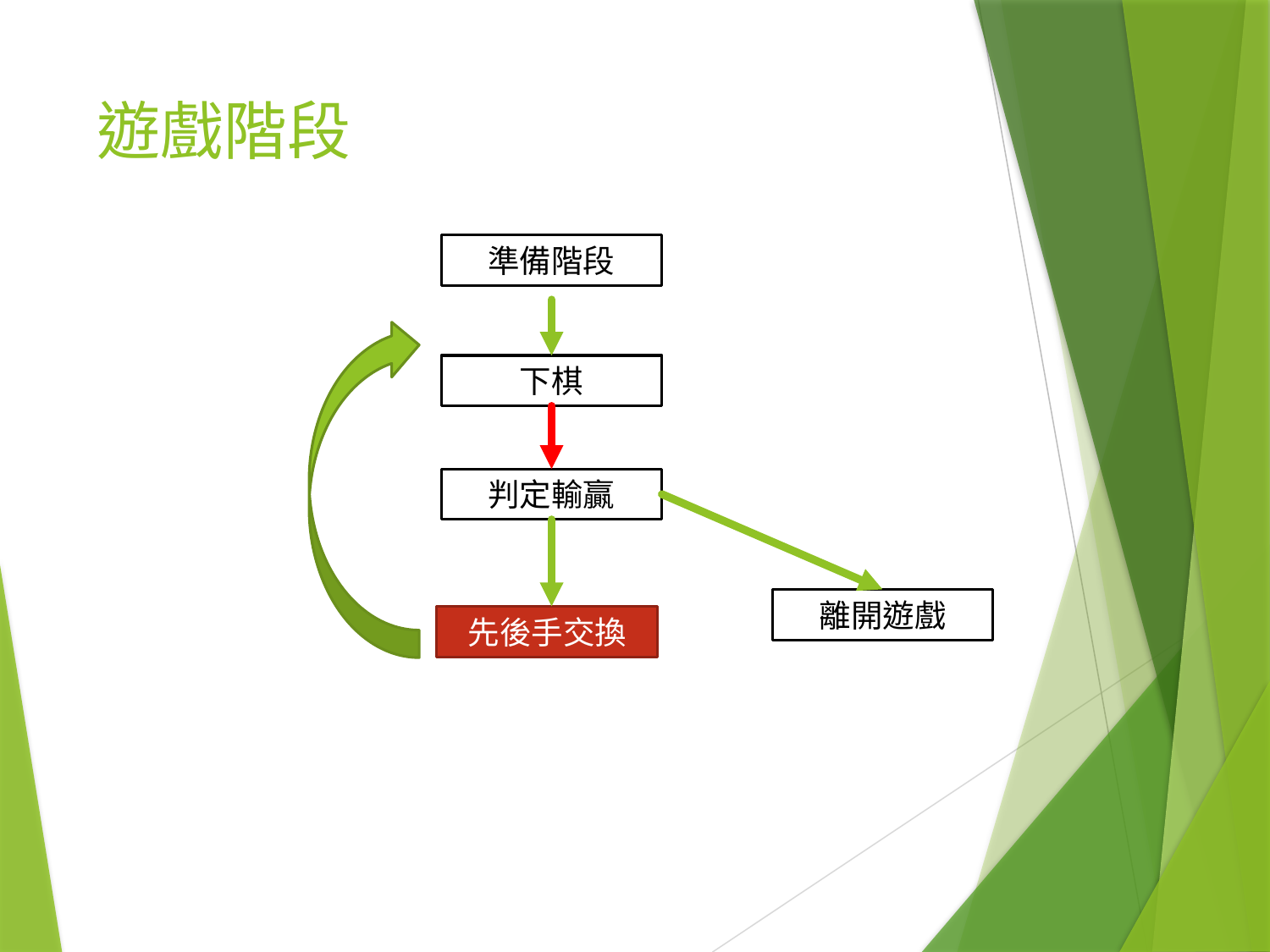

# 遊戲階段
準備階段
下棋

判定輸贏
離開遊戲
先後手交換